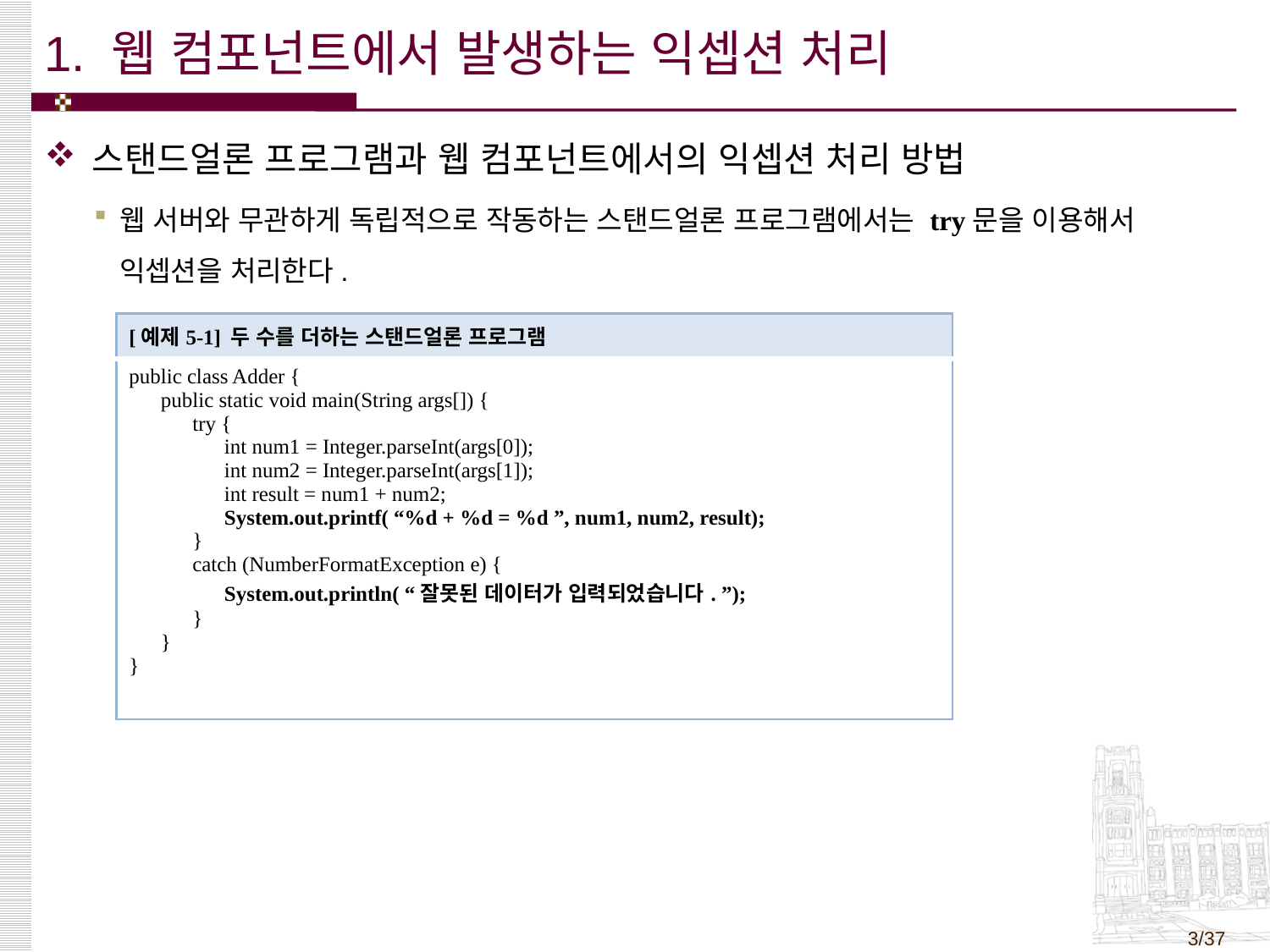

# 1. 웹 컴포넌트에서 발생하는 익셉션 처리
스탠드얼론 프로그램과 웹 컴포넌트에서의 익셉션 처리 방법
웹 서버와 무관하게 독립적으로 작동하는 스탠드얼론 프로그램에서는 try문을 이용해서 익셉션을 처리한다.

| [예제5-1] 두 수를 더하는 스탠드얼론 프로그램 |
| --- |
| public class Adder { public static void main(String args[]) { try { int num1 = Integer.parseInt(args[0]); int num2 = Integer.parseInt(args[1]); int result = num1 + num2; System.out.printf( “%d + %d = %d ”, num1, num2, result); } catch (NumberFormatException e) { System.out.println( “잘못된 데이터가 입력되었습니다. ”); } } } |